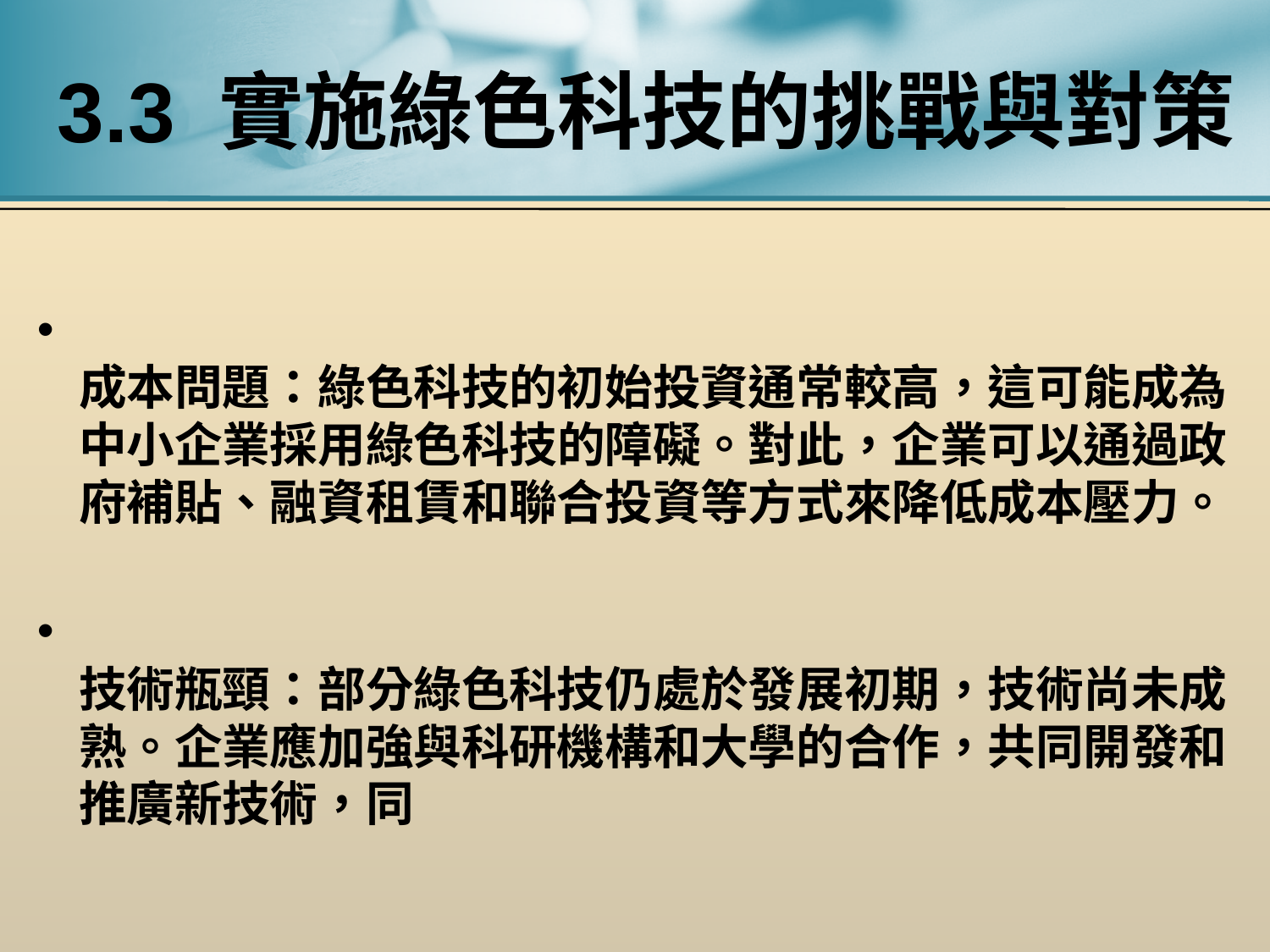

# 3.3 實施綠色科技的挑戰與對策

成本問題：綠色科技的初始投資通常較高，這可能成為中小企業採用綠色科技的障礙。對此，企業可以通過政府補貼、融資租賃和聯合投資等方式來降低成本壓力。
技術瓶頸：部分綠色科技仍處於發展初期，技術尚未成熟。企業應加強與科研機構和大學的合作，共同開發和推廣新技術，同